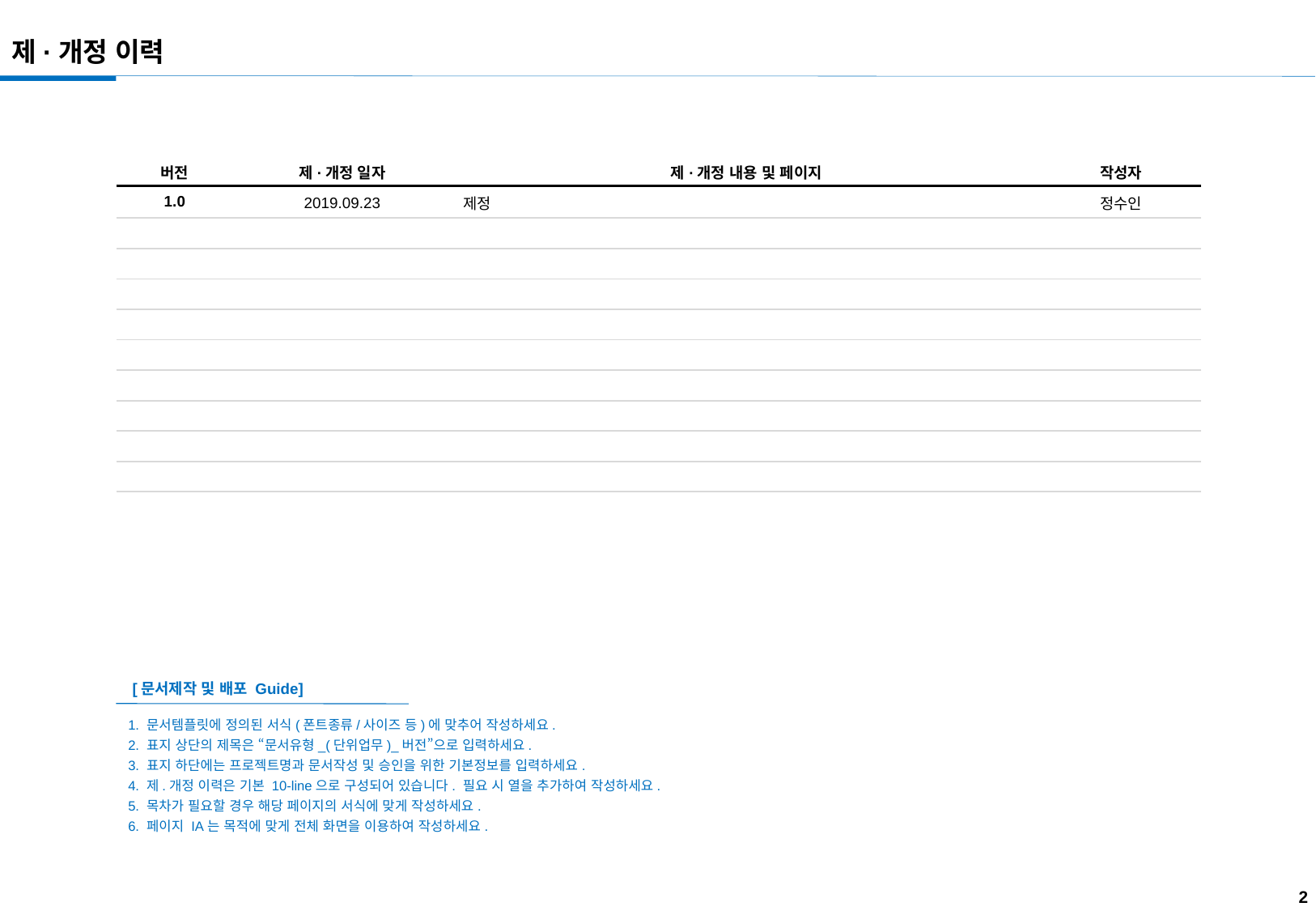

제·개정 이력
| 버전 | 제·개정 일자 | 제·개정 내용 및 페이지 | 작성자 |
| --- | --- | --- | --- |
| 1.0 | 2019.09.23 | 제정 | 정수인 |
|  |  |  |  |
|  |  |  |  |
|  |  |  |  |
|  |  |  |  |
|  |  |  |  |
|  |  |  |  |
|  |  |  |  |
|  |  |  |  |
|  |  |  |  |
 [문서제작 및 배포 Guide]
1. 문서템플릿에 정의된 서식(폰트종류/사이즈 등)에 맞추어 작성하세요.
2. 표지 상단의 제목은 “문서유형_(단위업무)_버전”으로 입력하세요.
3. 표지 하단에는 프로젝트명과 문서작성 및 승인을 위한 기본정보를 입력하세요.
4. 제.개정 이력은 기본 10-line으로 구성되어 있습니다. 필요 시 열을 추가하여 작성하세요.
5. 목차가 필요할 경우 해당 페이지의 서식에 맞게 작성하세요.
6. 페이지 IA는 목적에 맞게 전체 화면을 이용하여 작성하세요.